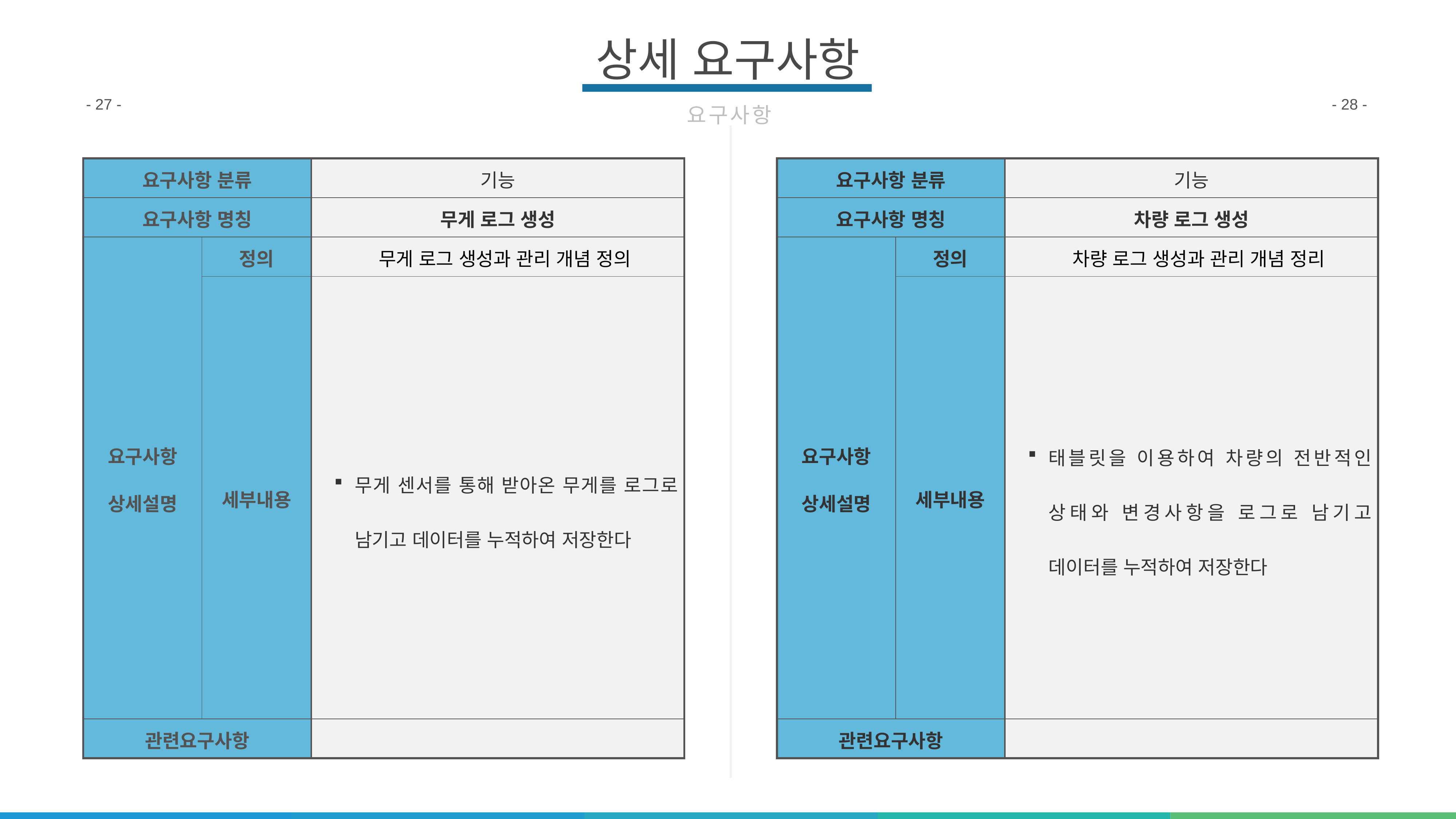

상세 요구사항

요구사항
- 27 -
- 28 -
| 요구사항 분류 |  | 기능 |
| --- | --- | --- |
| 요구사항 명칭 |  | 무게 로그 생성 |
| 요구사항 상세설명 | 정의 | 무게 로그 생성과 관리 개념 정의 |
|  | 세부내용 | 무게 센서를 통해 받아온 무게를 로그로 남기고 데이터를 누적하여 저장한다 |
| 관련요구사항 |  |  |
| 요구사항 분류 |  | 기능 |
| --- | --- | --- |
| 요구사항 명칭 |  | 차량 로그 생성 |
| 요구사항 상세설명 | 정의 | 차량 로그 생성과 관리 개념 정리 |
|  | 세부내용 | 태블릿을 이용하여 차량의 전반적인 상태와 변경사항을 로그로 남기고 데이터를 누적하여 저장한다 |
| 관련요구사항 |  |  |